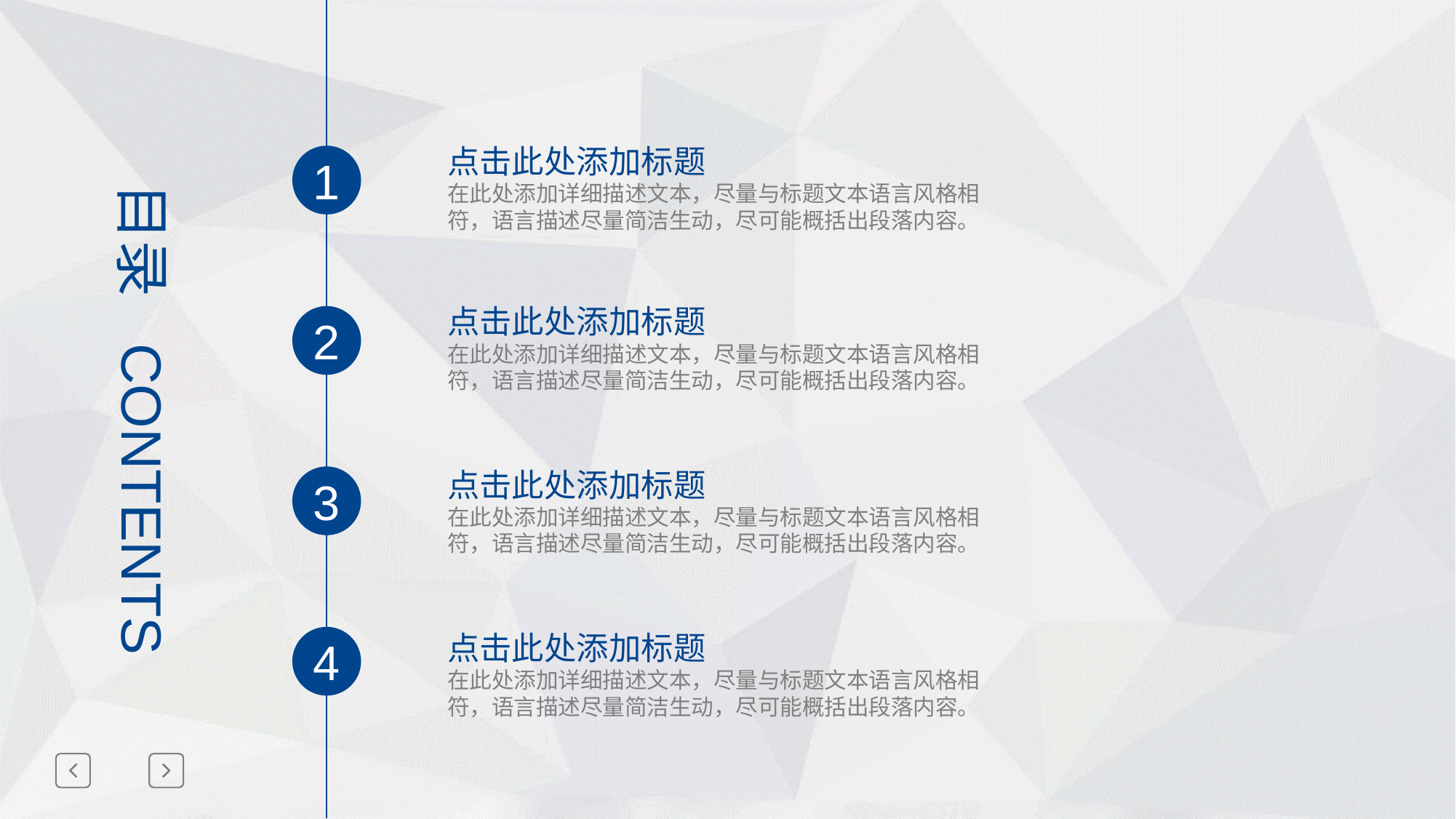

点击此处添加标题
在此处添加详细描述文本，尽量与标题文本语言风格相符，语言描述尽量简洁生动，尽可能概括出段落内容。
1
目录
点击此处添加标题
在此处添加详细描述文本，尽量与标题文本语言风格相符，语言描述尽量简洁生动，尽可能概括出段落内容。
2
点击此处添加标题
在此处添加详细描述文本，尽量与标题文本语言风格相符，语言描述尽量简洁生动，尽可能概括出段落内容。
CONTENTS
3
点击此处添加标题
在此处添加详细描述文本，尽量与标题文本语言风格相符，语言描述尽量简洁生动，尽可能概括出段落内容。
4